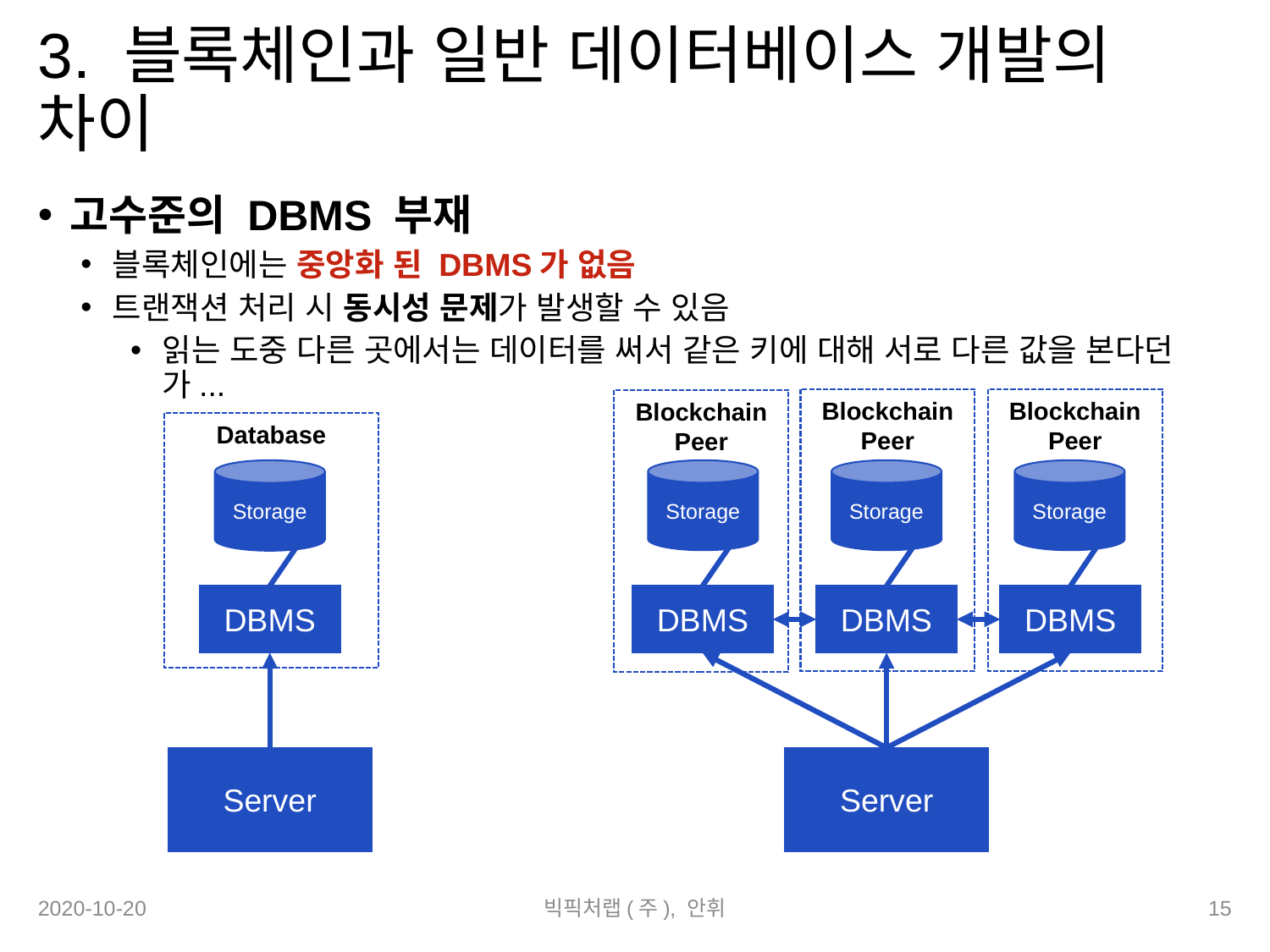

# 3. 블록체인과 일반 데이터베이스 개발의 차이
고수준의 DBMS 부재
블록체인에는 중앙화 된 DBMS가 없음
트랜잭션 처리 시 동시성 문제가 발생할 수 있음
읽는 도중 다른 곳에서는 데이터를 써서 같은 키에 대해 서로 다른 값을 본다던가...
Blockchain Peer
Blockchain Peer
Blockchain Peer
Database
Storage
Storage
Storage
Storage
DBMS
DBMS
DBMS
DBMS
Server
Server
15
2020-10-20
빅픽처랩(주), 안휘